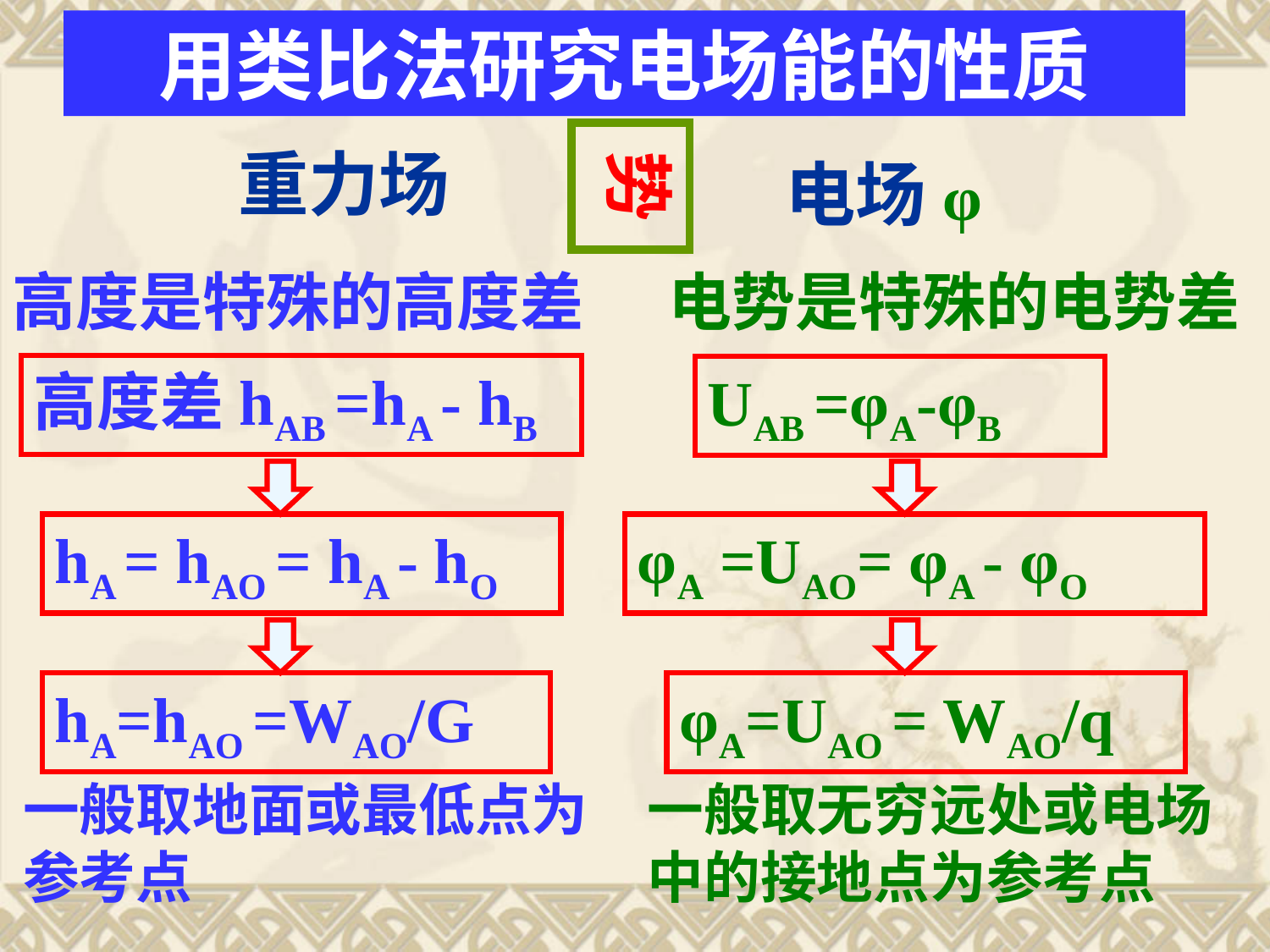

用类比法研究电场能的性质
重力场
电场φ
势
高度是特殊的高度差
电势是特殊的电势差
高度差hAB =hA - hB
UAB =φA-φB

hA = hAO = hA - hO
φA =UAO= φA - φO

hA=hAO =WAO/G
φA=UAO = WAO/q
一般取地面或最低点为参考点
一般取无穷远处或电场中的接地点为参考点